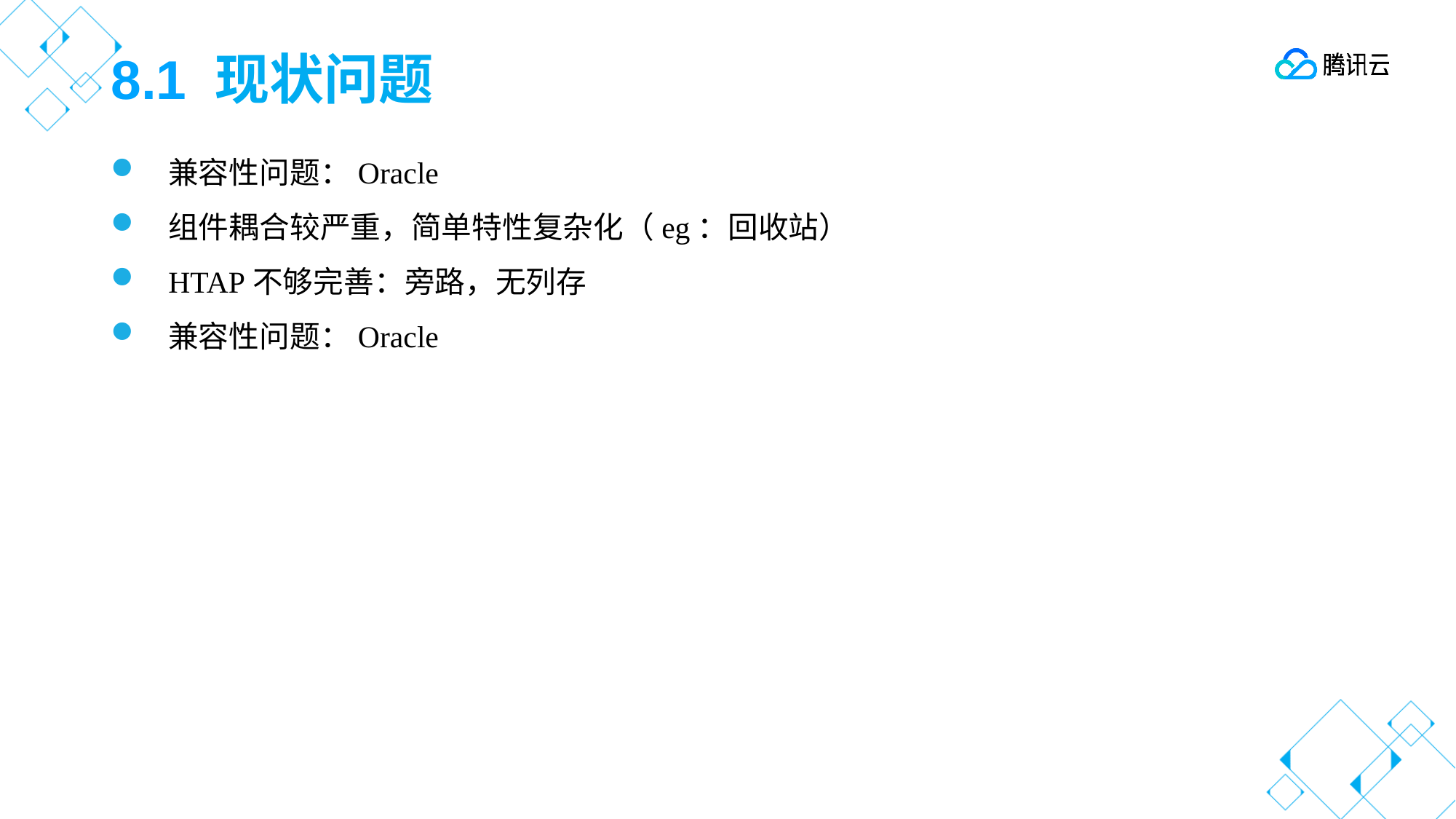

# 8.1 现状问题
兼容性问题：Oracle
组件耦合较严重，简单特性复杂化（eg：回收站）
HTAP不够完善：旁路，无列存
兼容性问题：Oracle